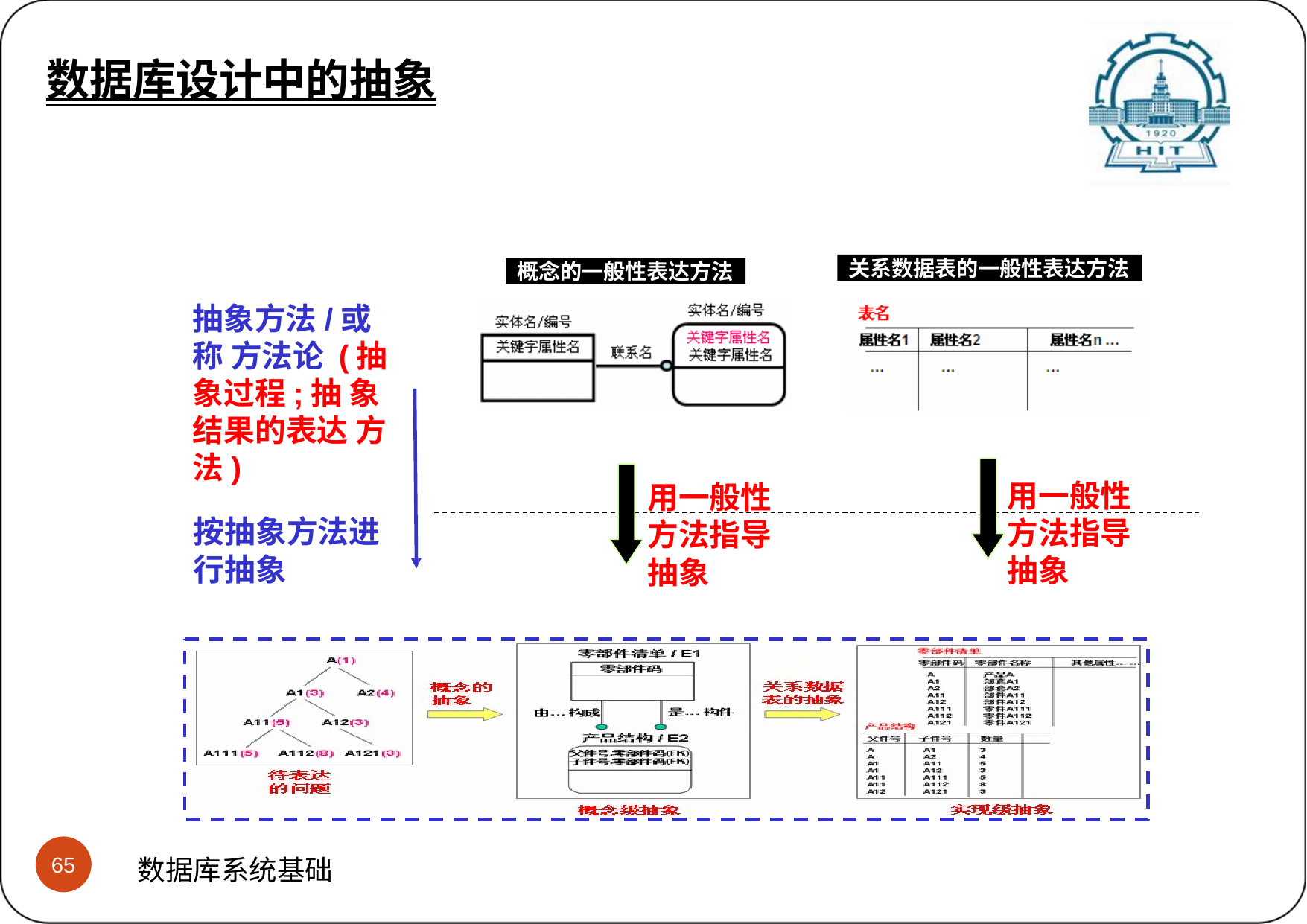

数据库设计中的抽象
# 数据库设计中的抽象
(10)另一种抽象层次：方法论及应用?
关系数据表的一般性表达方法
概念的一般性表达方法

抽象方法/或称 方法论 (抽象过程;抽 象结果的表达 方法)
按抽象方法进 行抽象

用一般性
用一般性

方法指导 抽象
方法指导 抽象